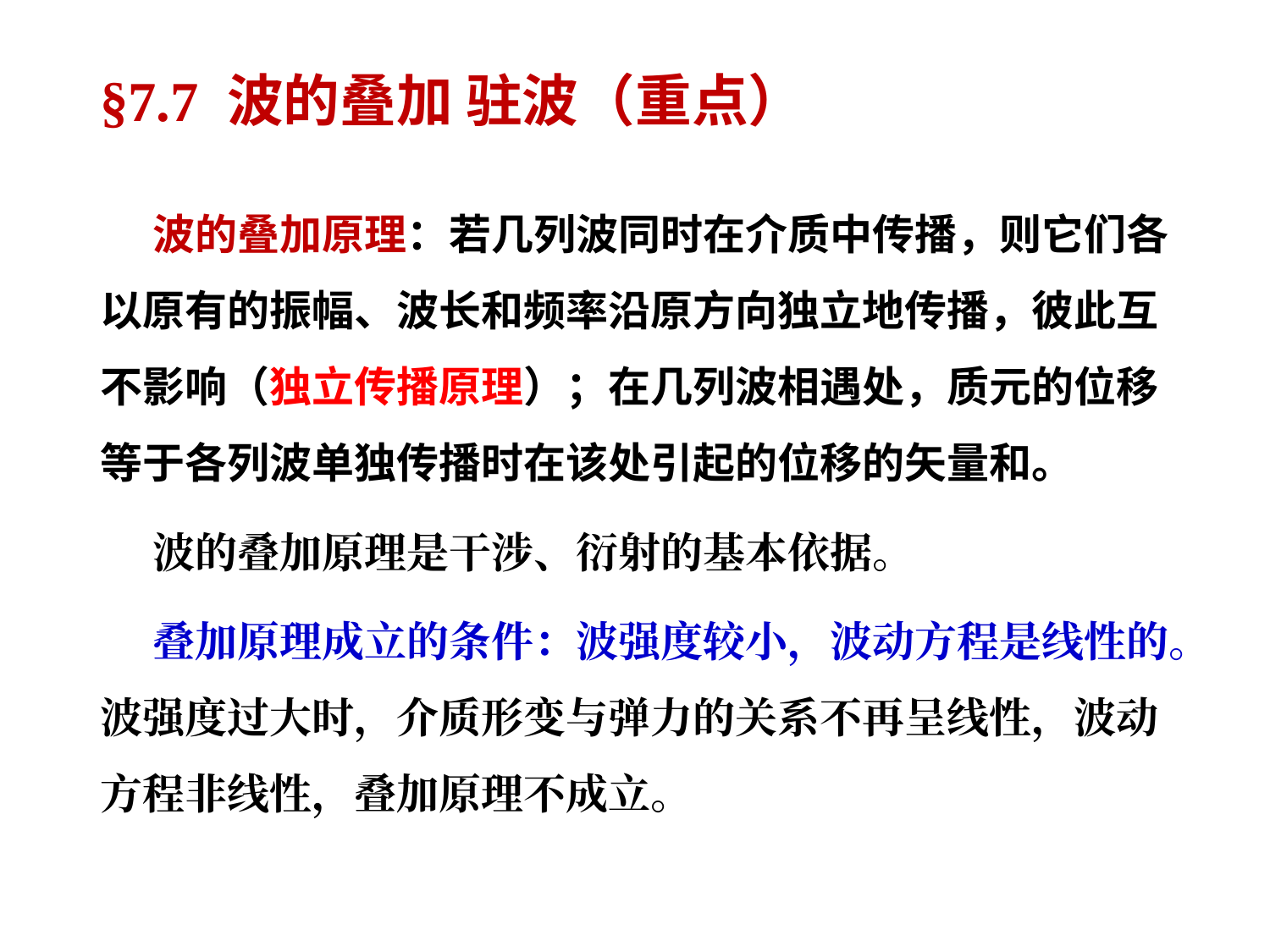

# §7.7 波的叠加 驻波（重点）
    波的叠加原理：若几列波同时在介质中传播，则它们各以原有的振幅、波长和频率沿原方向独立地传播，彼此互不影响（独立传播原理）；在几列波相遇处，质元的位移等于各列波单独传播时在该处引起的位移的矢量和。
    波的叠加原理是干涉、衍射的基本依据。
    叠加原理成立的条件：波强度较小，波动方程是线性的。波强度过大时，介质形变与弹力的关系不再呈线性，波动方程非线性，叠加原理不成立。

16